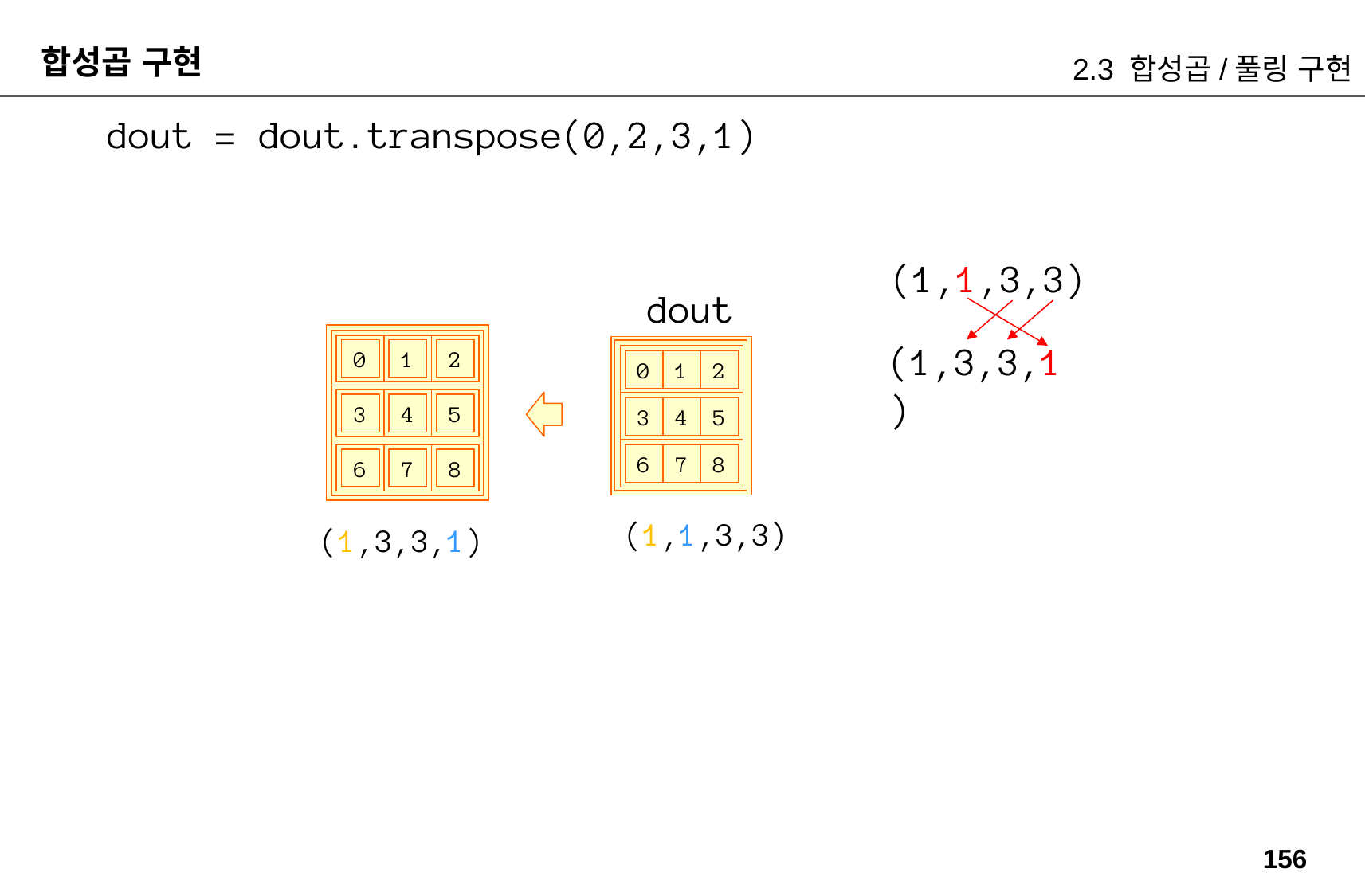

합성곱 구현
2.3 합성곱/풀링 구현
dout = dout.transpose(0,2,3,1)
(1,1,3,3)
dout

(1,3,3,1)

0
1
2

0
1
2

3
4
5
3
4
5

6
7
8
6
7
8
(1,1,3,3)
(1,3,3,1)